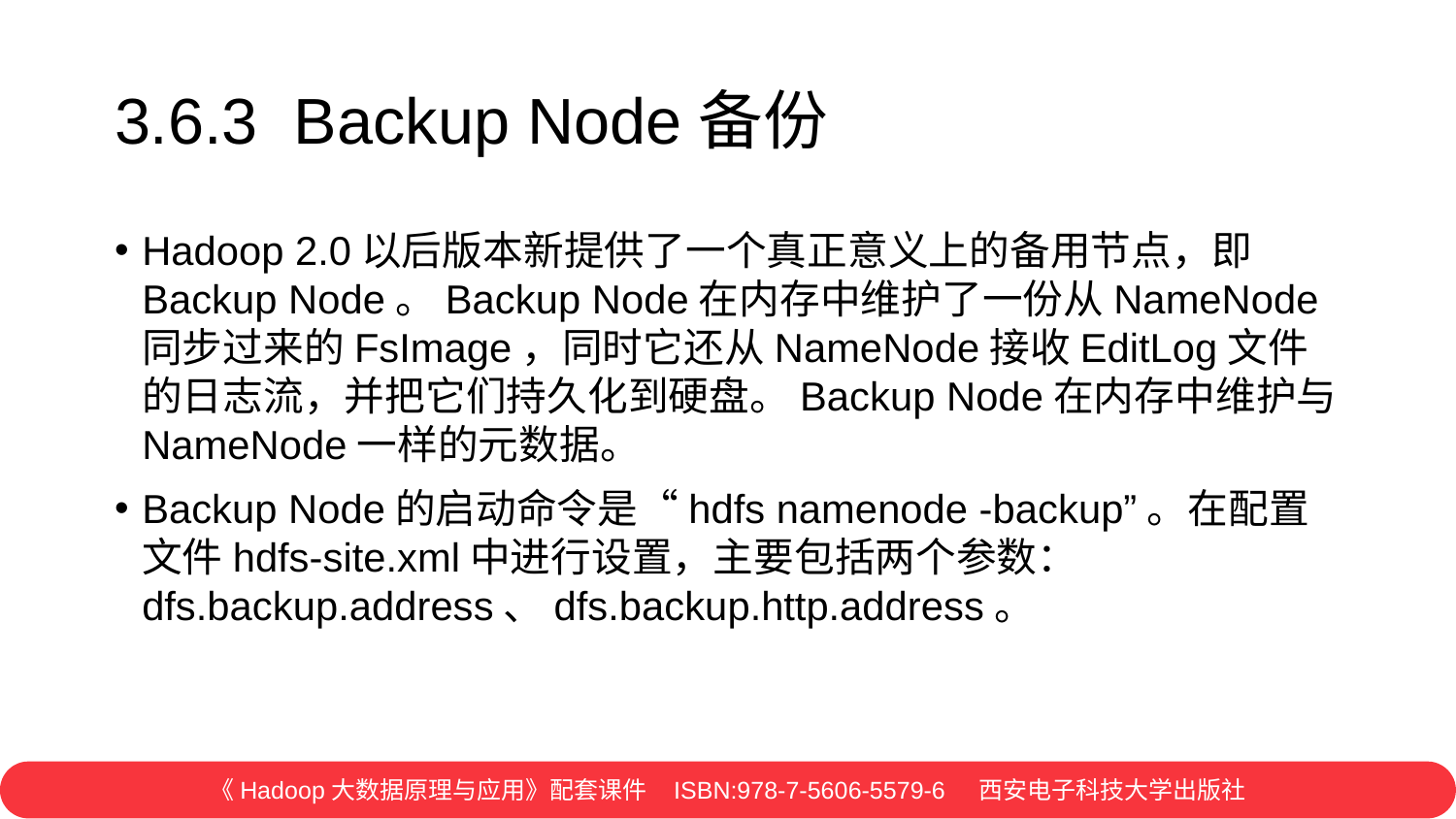

# 3.6.3  Backup Node备份
Hadoop 2.0以后版本新提供了一个真正意义上的备用节点，即Backup Node。Backup Node在内存中维护了一份从NameNode同步过来的FsImage，同时它还从NameNode接收EditLog文件的日志流，并把它们持久化到硬盘。Backup Node在内存中维护与NameNode一样的元数据。
Backup Node的启动命令是“hdfs namenode -backup”。在配置文件hdfs-site.xml中进行设置，主要包括两个参数：dfs.backup.address、dfs.backup.http.address。